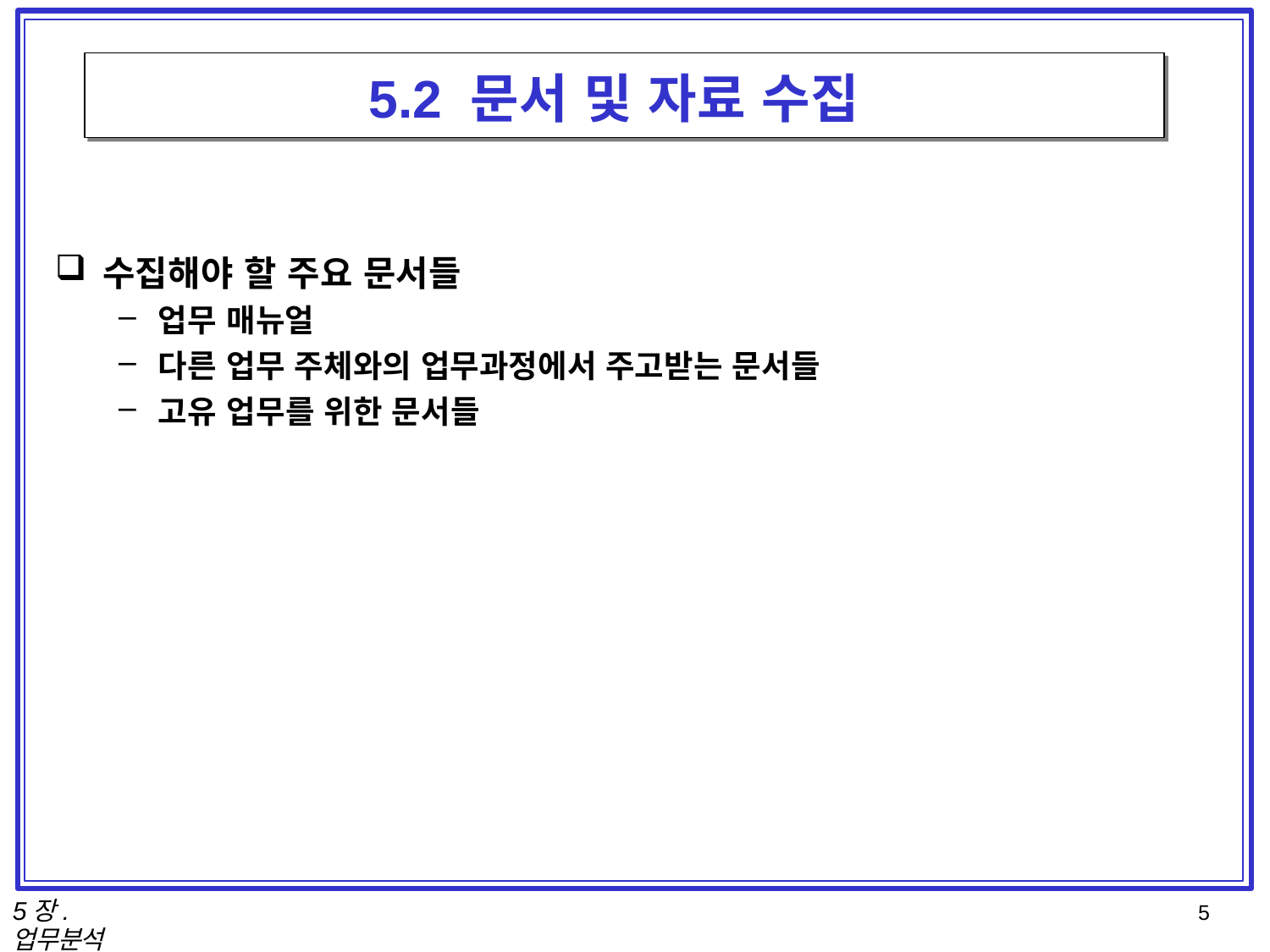

# 5.2 문서 및 자료 수집
수집해야 할 주요 문서들
업무 매뉴얼
다른 업무 주체와의 업무과정에서 주고받는 문서들
고유 업무를 위한 문서들
5장. 업무분석
5